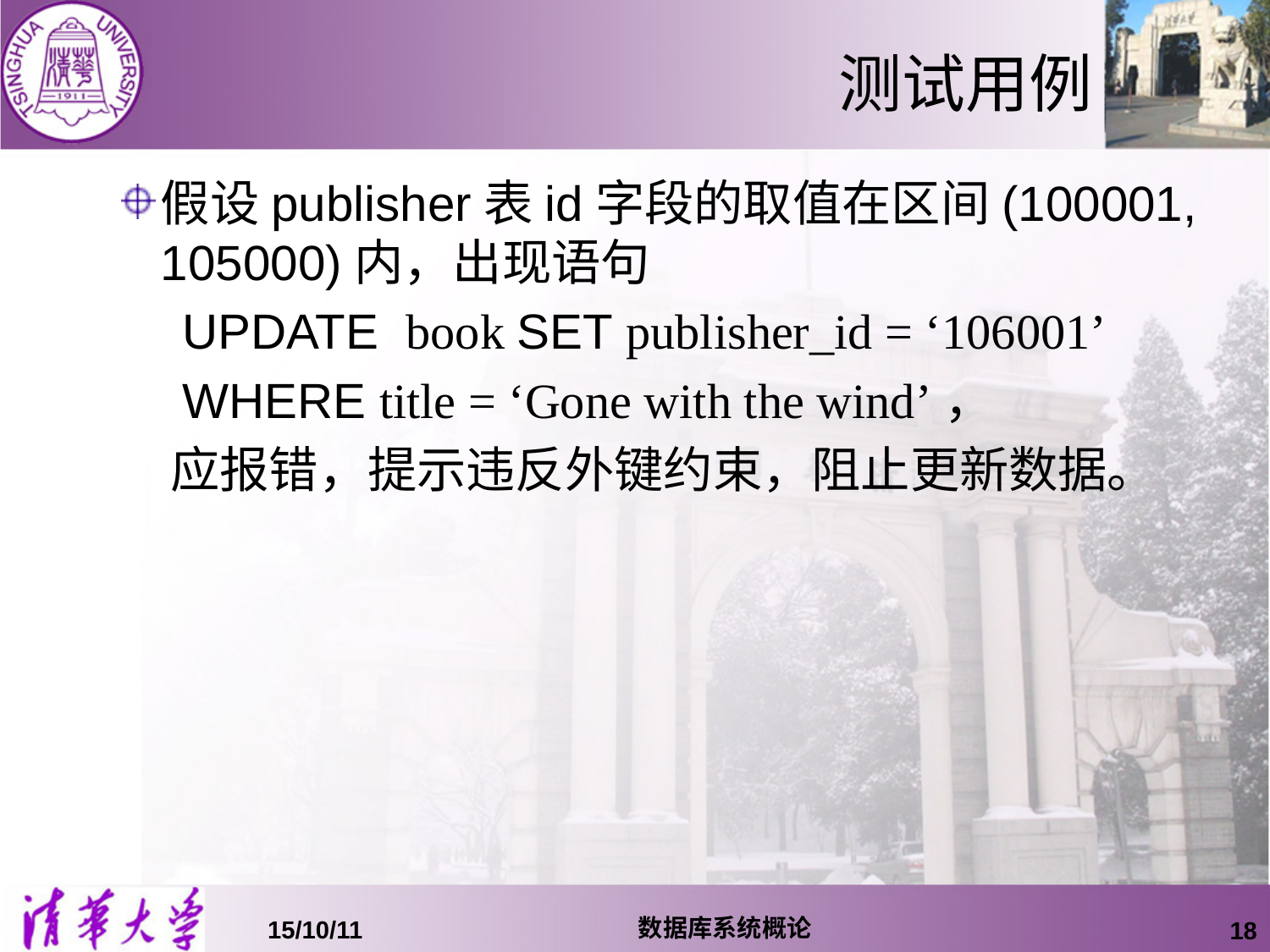

# 测试用例

假设publisher表id字段的取值在区间(100001, 105000)内，出现语句
　UPDATE  book SET publisher_id = ‘106001’
　WHERE title = ‘Gone with the wind’，
　应报错，提示违反外键约束，阻止更新数据。

数据库系统概论
15/10/11
18